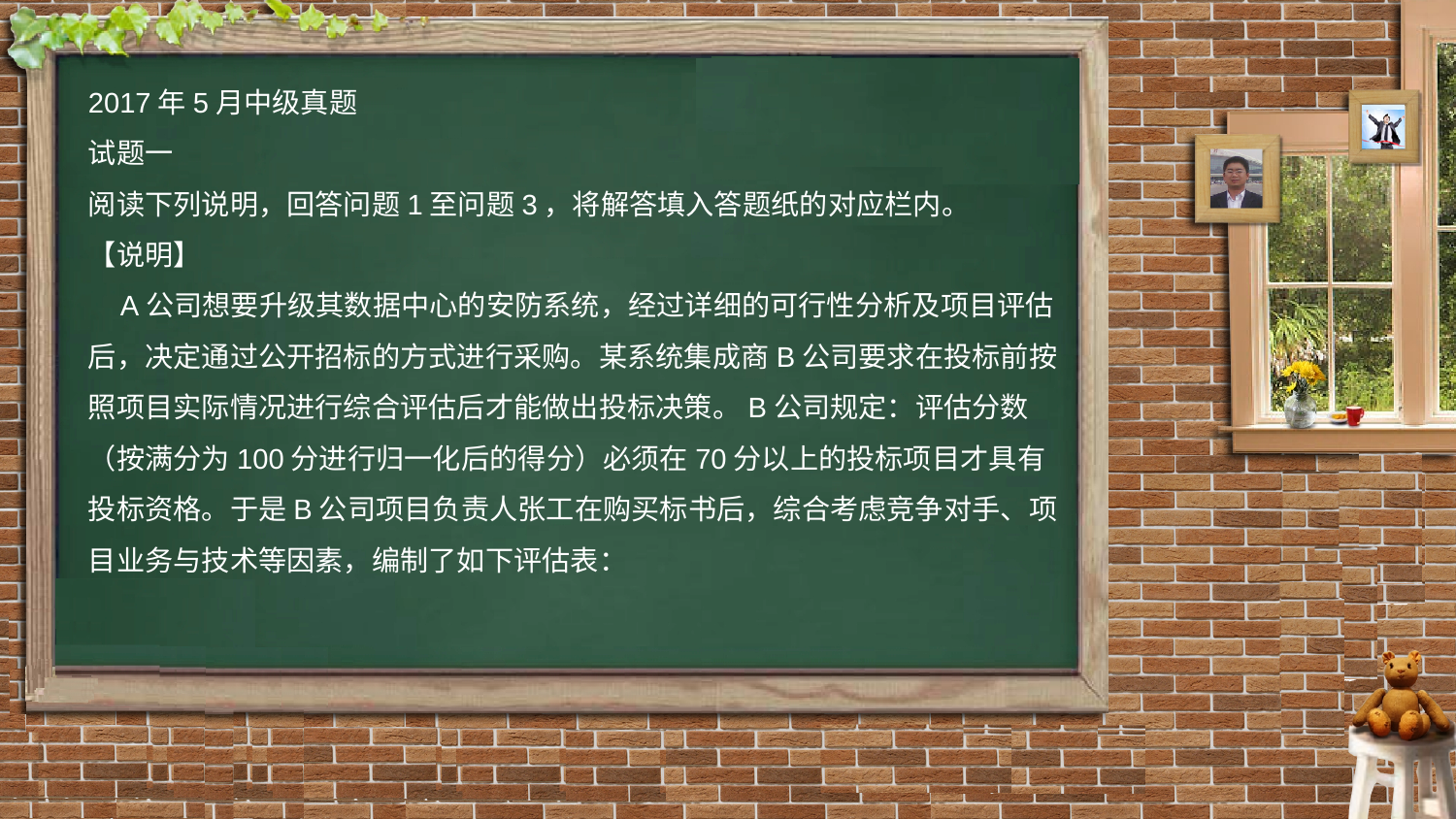

2017年5月中级真题
试题一
阅读下列说明，回答问题1至问题3，将解答填入答题纸的对应栏内。
【说明】
    A公司想要升级其数据中心的安防系统，经过详细的可行性分析及项目评估后，决定通过公开招标的方式进行采购。某系统集成商B公司要求在投标前按照项目实际情况进行综合评估后才能做出投标决策。B公司规定：评估分数（按满分为100分进行归一化后的得分）必须在70分以上的投标项目才具有投标资格。于是B公司项目负责人张工在购买标书后，综合考虑竞争对手、项目业务与技术等因素，编制了如下评估表：